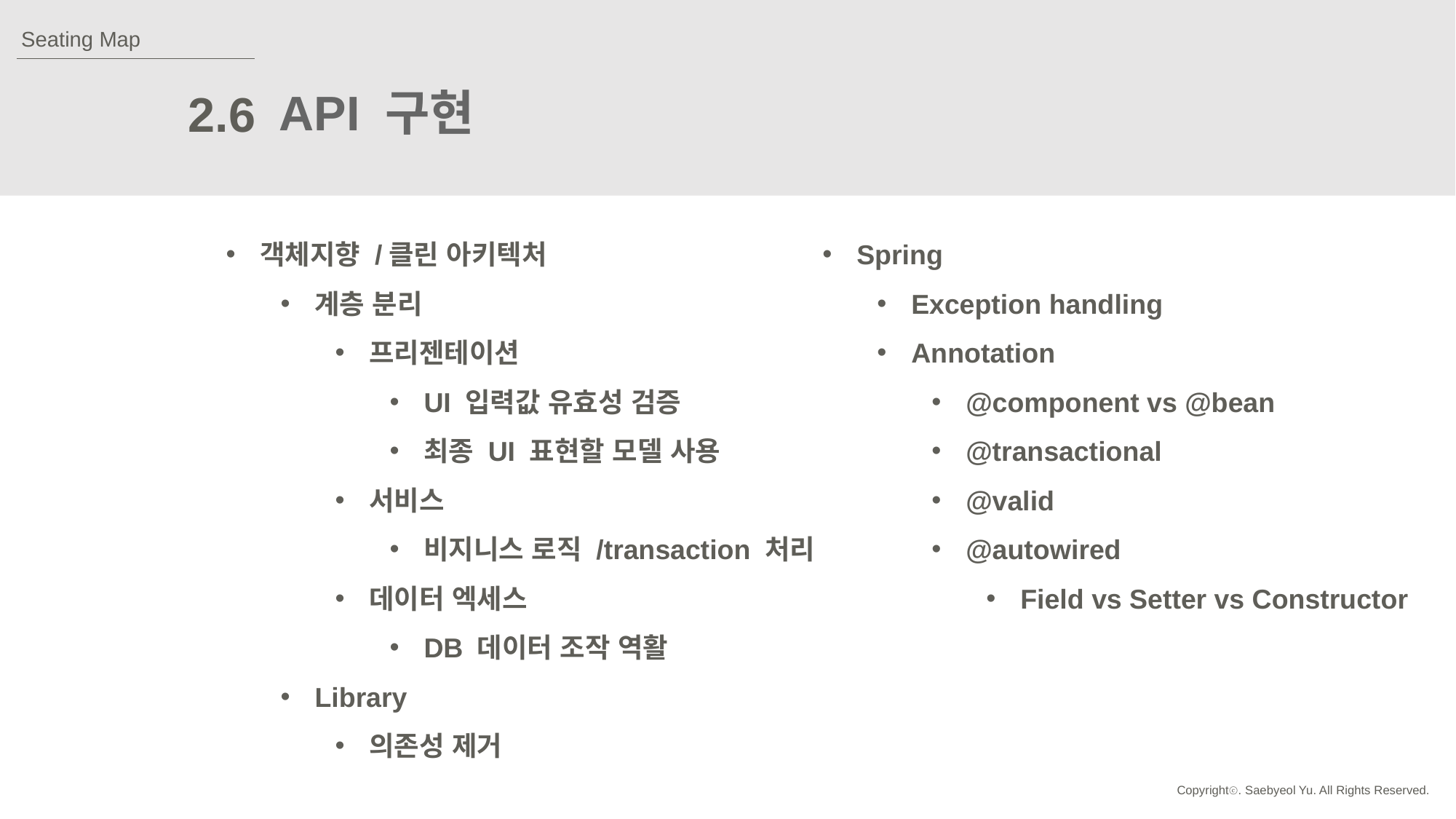

Seating Map
API 구현
2.6
Spring
Exception handling
Annotation
@component vs @bean
@transactional
@valid
@autowired
Field vs Setter vs Constructor

객체지향 /클린 아키텍처
계층 분리
프리젠테이션
UI 입력값 유효성 검증
최종 UI 표현할 모델 사용
서비스
비지니스 로직 /transaction 처리
데이터 엑세스
DB 데이터 조작 역활
Library
의존성 제거